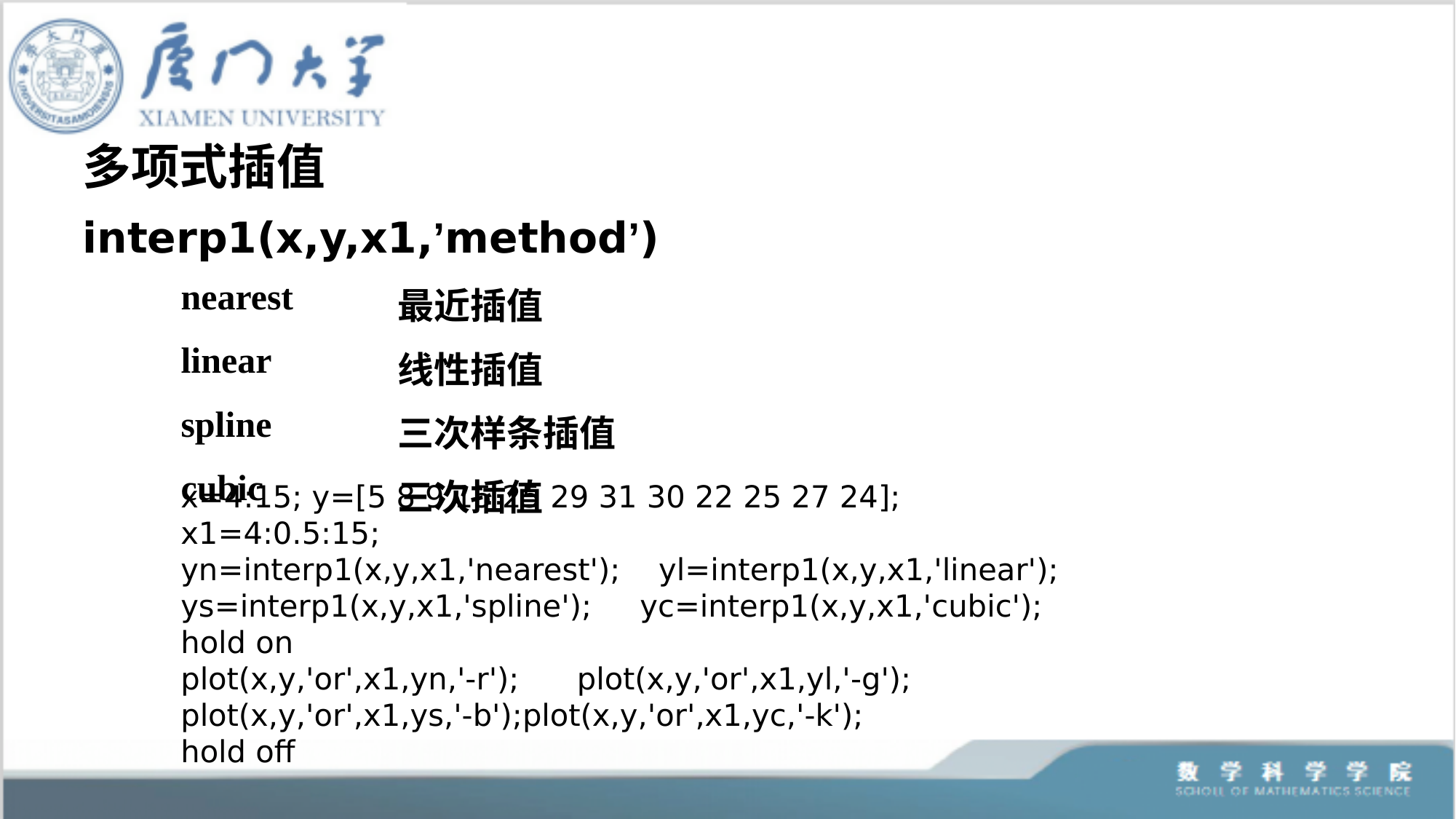

多项式插值
interp1(x,y,x1,’method’)
| nearest | 最近插值 |
| --- | --- |
| linear | 线性插值 |
| spline | 三次样条插值 |
| cubic | 三次插值 |
x=4:15; y=[5 8 9 15 25 29 31 30 22 25 27 24];
x1=4:0.5:15;
yn=interp1(x,y,x1,'nearest');    yl=interp1(x,y,x1,'linear');
ys=interp1(x,y,x1,'spline');     yc=interp1(x,y,x1,'cubic');
hold on
plot(x,y,'or',x1,yn,'-r');      plot(x,y,'or',x1,yl,'-g');
plot(x,y,'or',x1,ys,'-b');plot(x,y,'or',x1,yc,'-k');
hold off